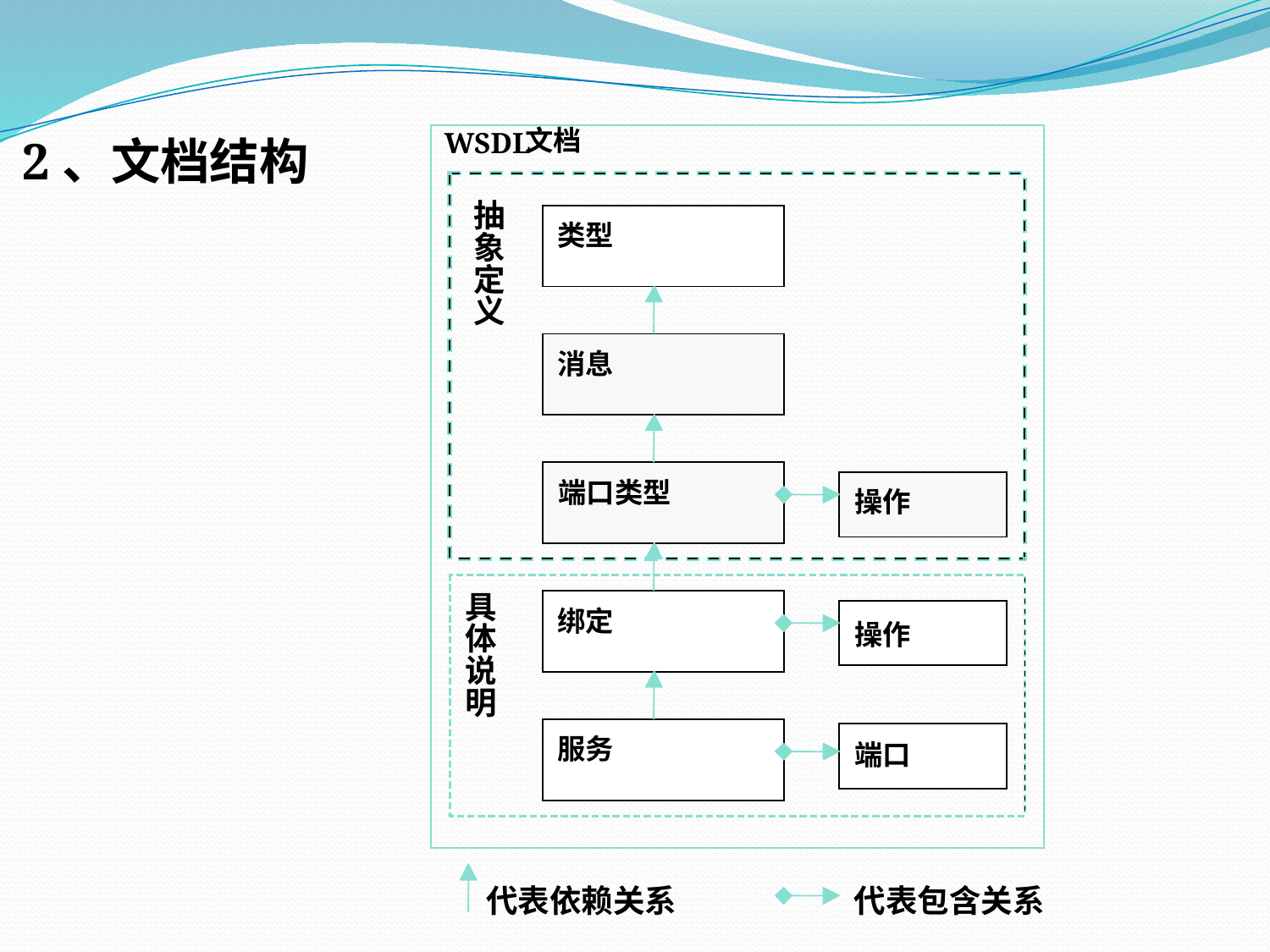

文档
2、文档结构

WSDL

抽

类型

象

定

义

消息

端口类型

操作

具

绑定

操作
体
说

明

服务

端口

代表依赖关系
代表包含关系